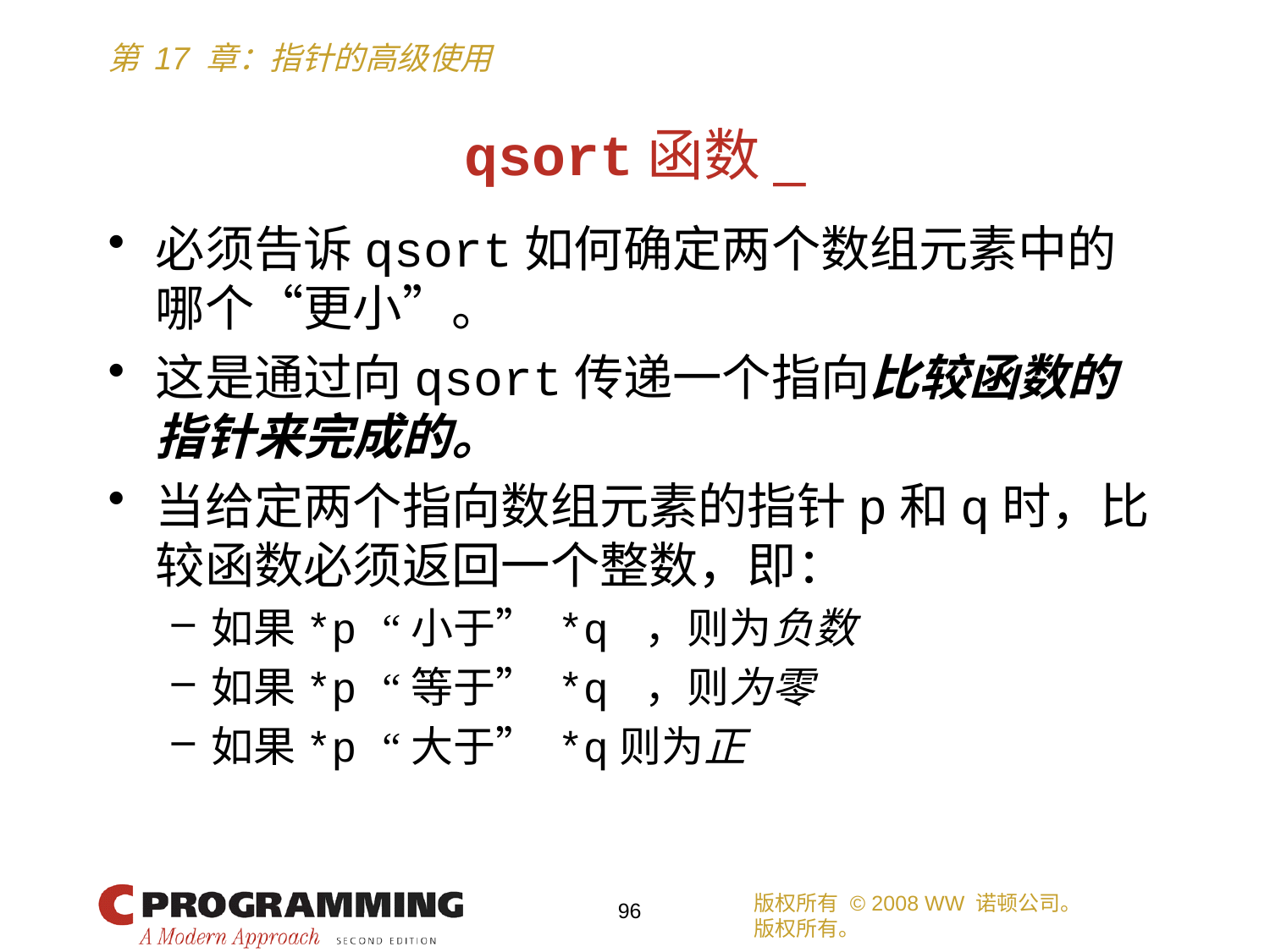

# qsort函数_
必须告诉qsort如何确定两个数组元素中的哪个“更小”。
这是通过向qsort传递一个指向比较函数的指针来完成的。
当给定两个指向数组元素的指针p和q时，比较函数必须返回一个整数，即：
如果*p “小于” *q ，则为负数
如果*p “等于” *q ，则为零
如果*p “大于” *q则为正
版权所有 © 2008 WW 诺顿公司。
版权所有。
96